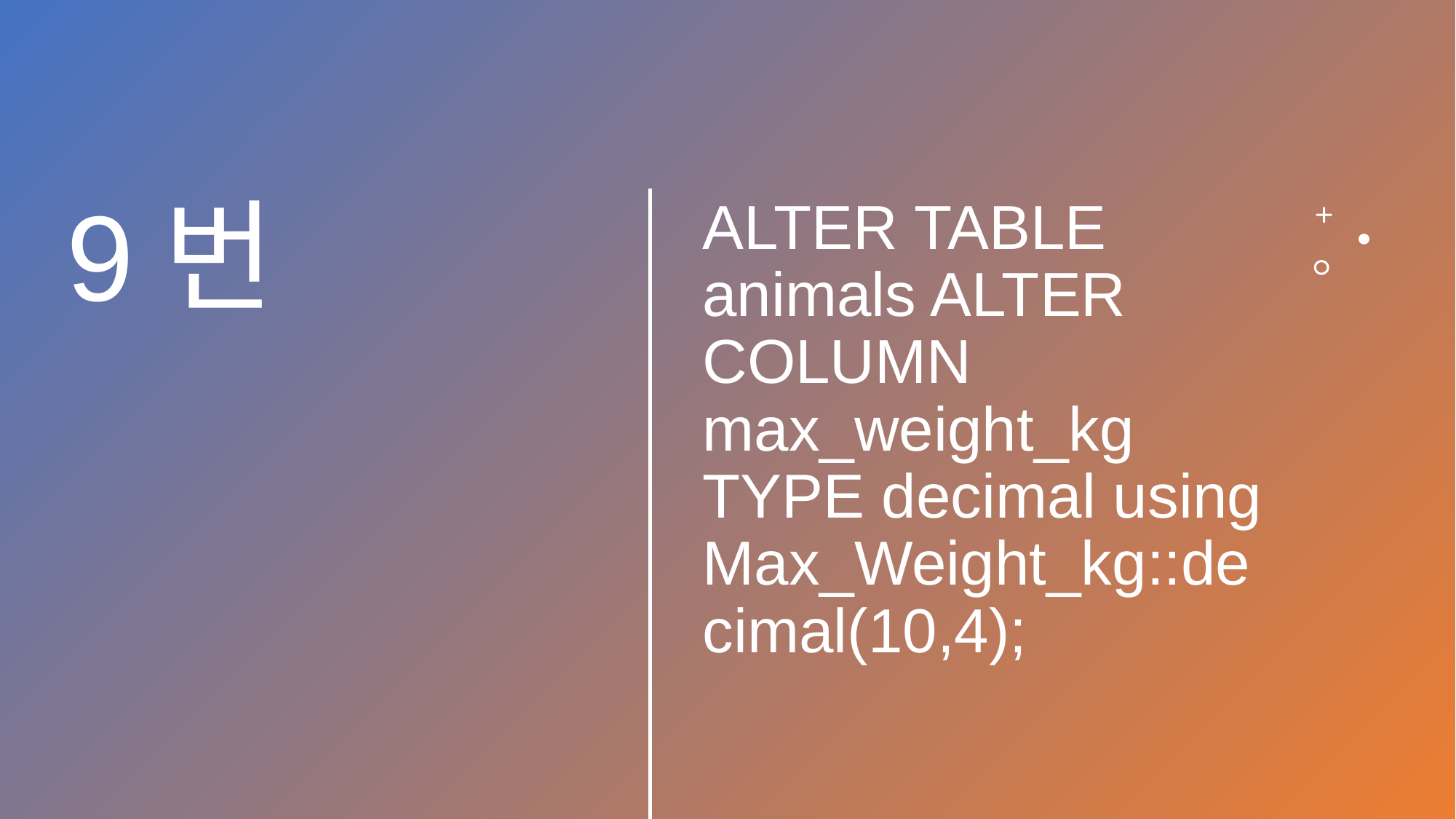

ALTER TABLE  animals ALTER COLUMN max_weight_kg TYPE decimal using
Max_Weight_kg::decimal(10,4);
# 9번